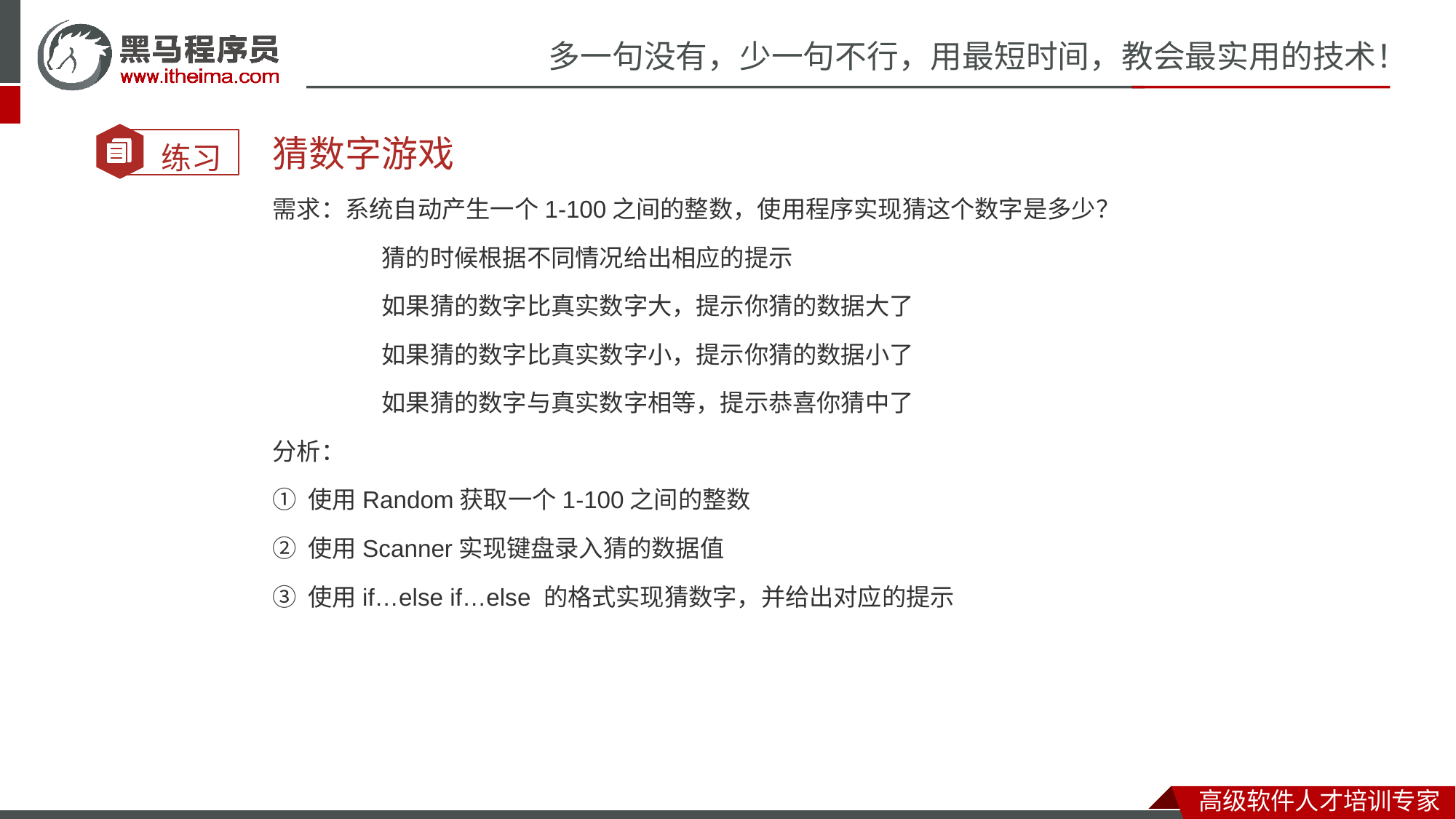

猜数字游戏
需求：系统自动产生一个1-100之间的整数，使用程序实现猜这个数字是多少？
	猜的时候根据不同情况给出相应的提示
	如果猜的数字比真实数字大，提示你猜的数据大了
	如果猜的数字比真实数字小，提示你猜的数据小了
	如果猜的数字与真实数字相等，提示恭喜你猜中了
分析：
① 使用Random获取一个1-100之间的整数
② 使用Scanner实现键盘录入猜的数据值
③ 使用if…else if…else 的格式实现猜数字，并给出对应的提示